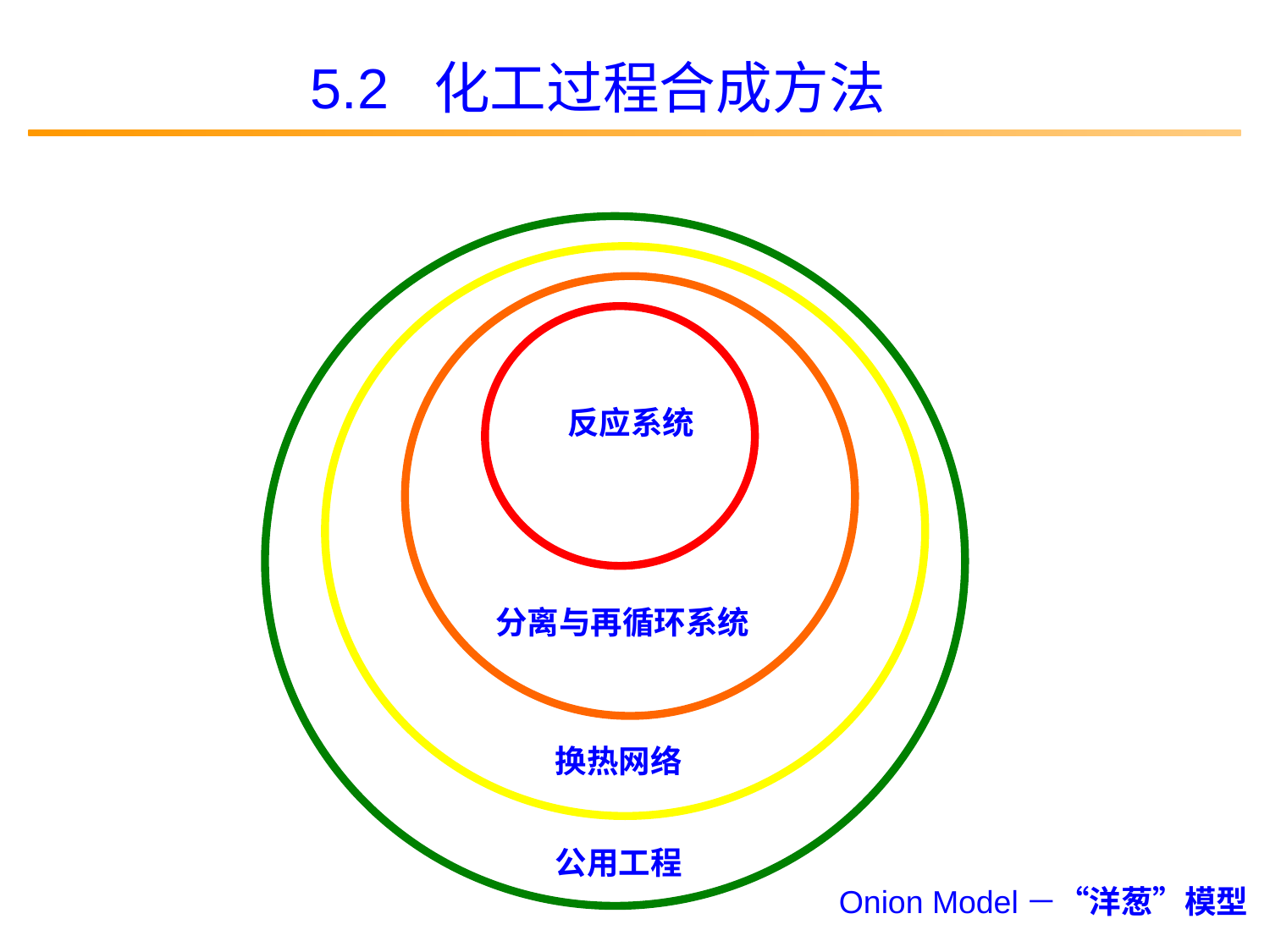

5.2  化工过程合成方法

公用工程

换热网络

分离与再循环系统

反应系统
Onion Model－“洋葱”模型